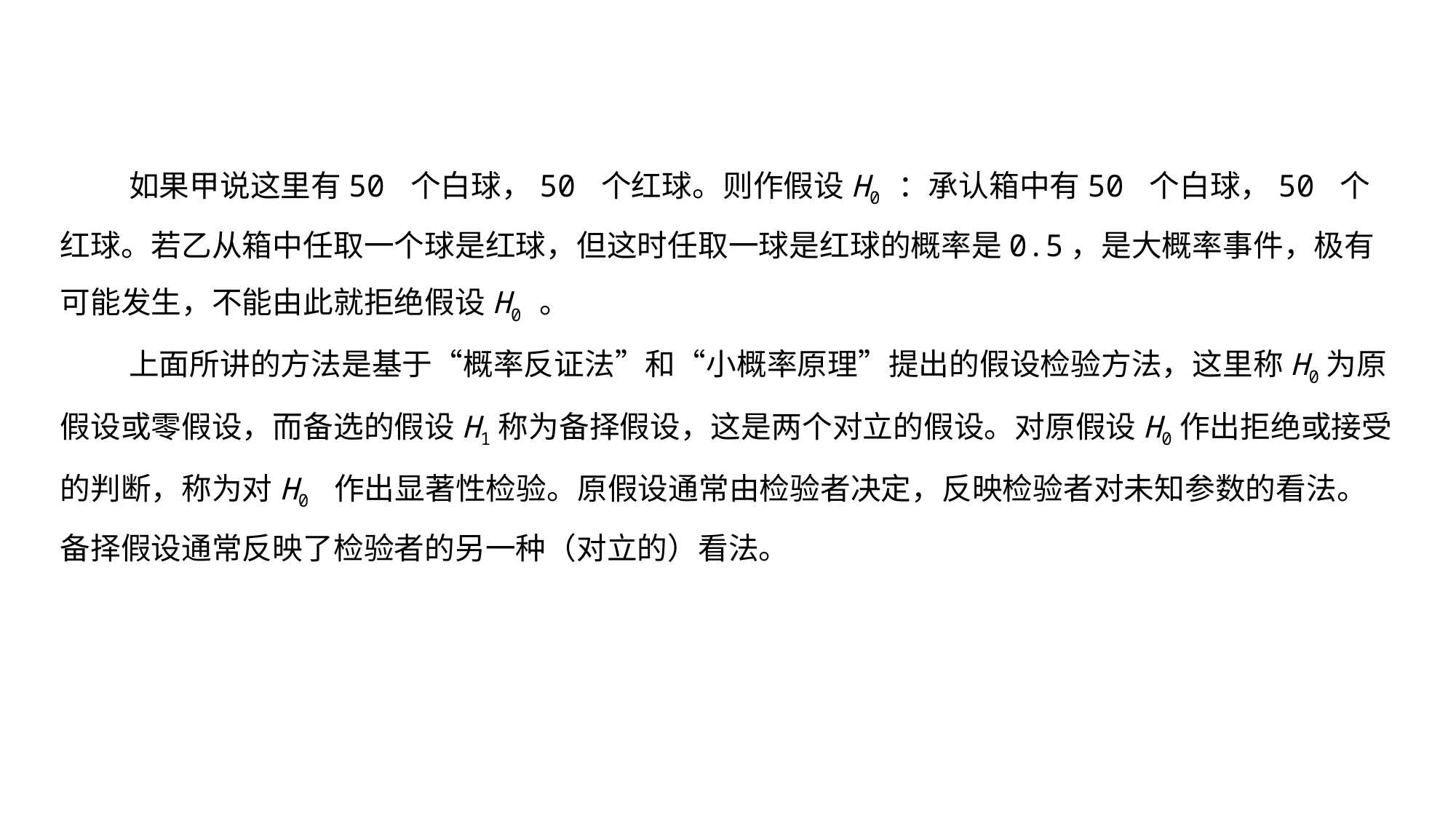

如果甲说这里有50 个白球，50 个红球。则作假设H0 ：承认箱中有50 个白球，50 个红球。若乙从箱中任取一个球是红球，但这时任取一球是红球的概率是0.5，是大概率事件，极有可能发生，不能由此就拒绝假设H0 。
上面所讲的方法是基于“概率反证法”和“小概率原理”提出的假设检验方法，这里称H0为原假设或零假设，而备选的假设H1称为备择假设，这是两个对立的假设。对原假设H0作出拒绝或接受的判断，称为对H0 作出显著性检验。原假设通常由检验者决定，反映检验者对未知参数的看法。备择假设通常反映了检验者的另一种（对立的）看法。